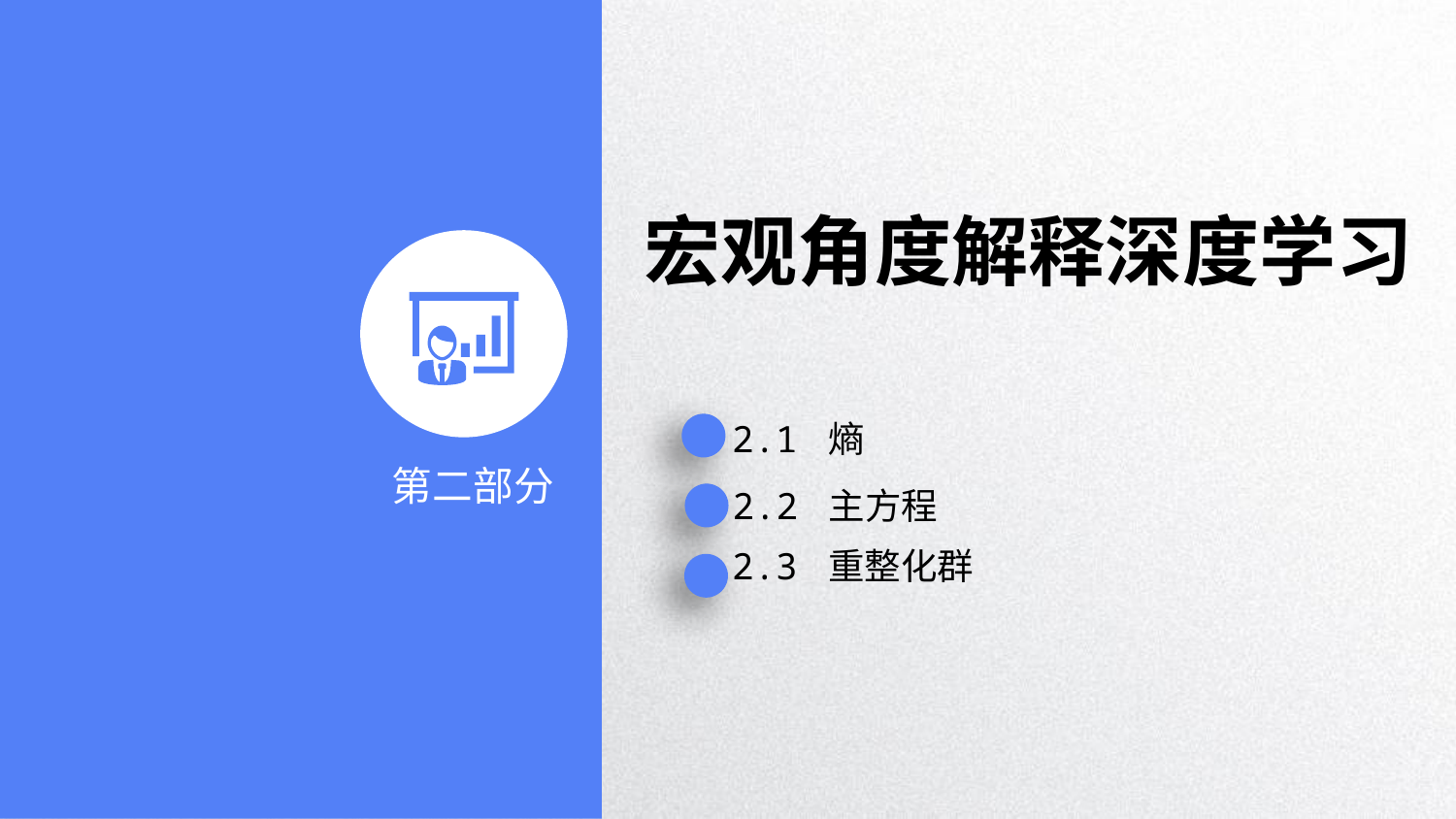

宏观角度解释深度学习

2.1 熵

第二部分
2.2 主方程

2.3 重整化群